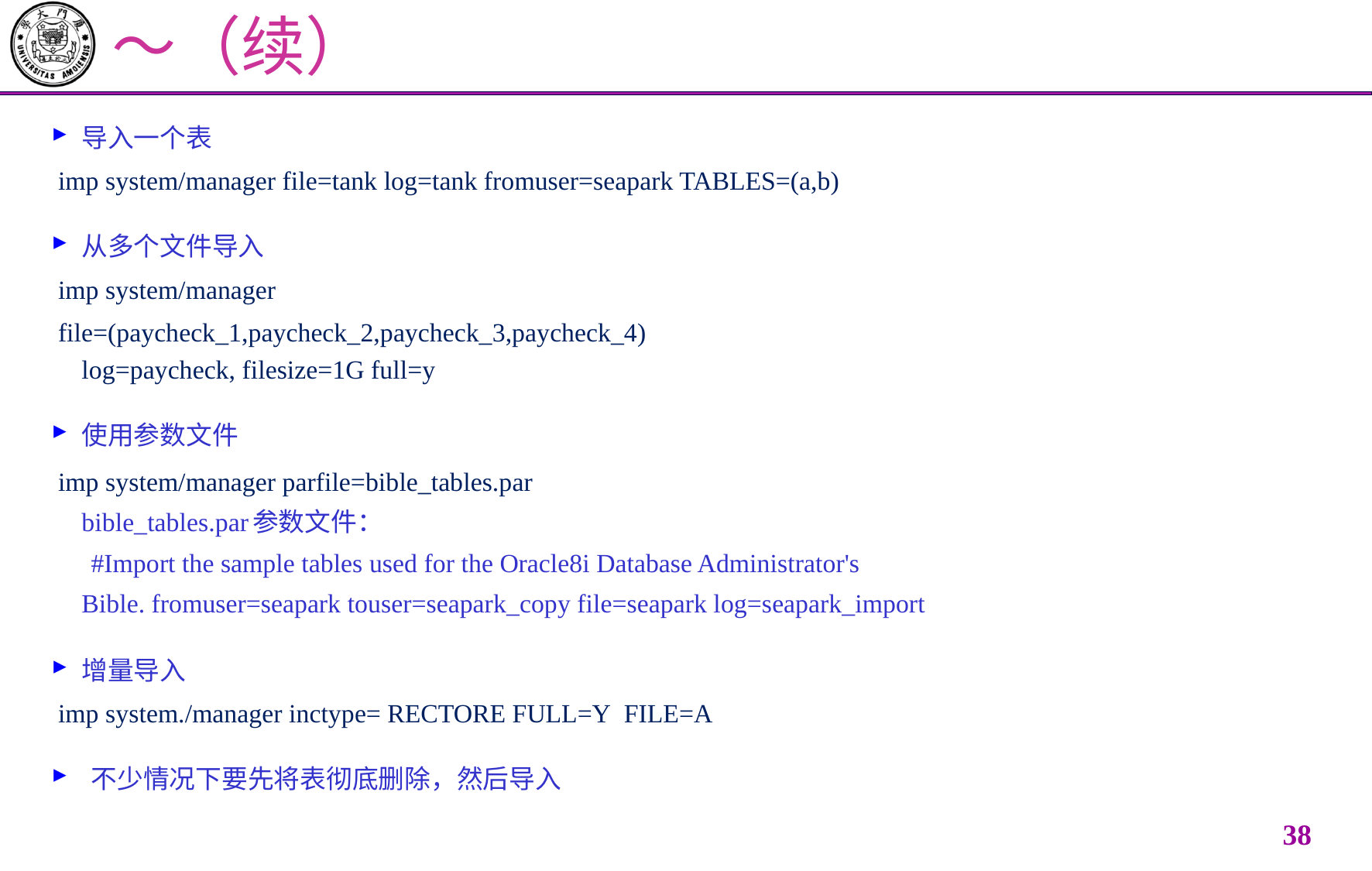

# ～（续）
导入一个表
 imp system/manager file=tank log=tank fromuser=seapark TABLES=(a,b)

从多个文件导入
 imp system/manager
 file=(paycheck_1,paycheck_2,paycheck_3,paycheck_4) 
log=paycheck, filesize=1G full=y

使用参数文件
 imp system/manager parfile=bible_tables.par
bible_tables.par参数文件：
 #Import the sample tables used for the Oracle8i Database Administrator's 
Bible. fromuser=seapark touser=seapark_copy file=seapark log=seapark_import

增量导入
 imp system./manager inctype= RECTORE FULL=Y  FILE=A

 不少情况下要先将表彻底删除，然后导入
38